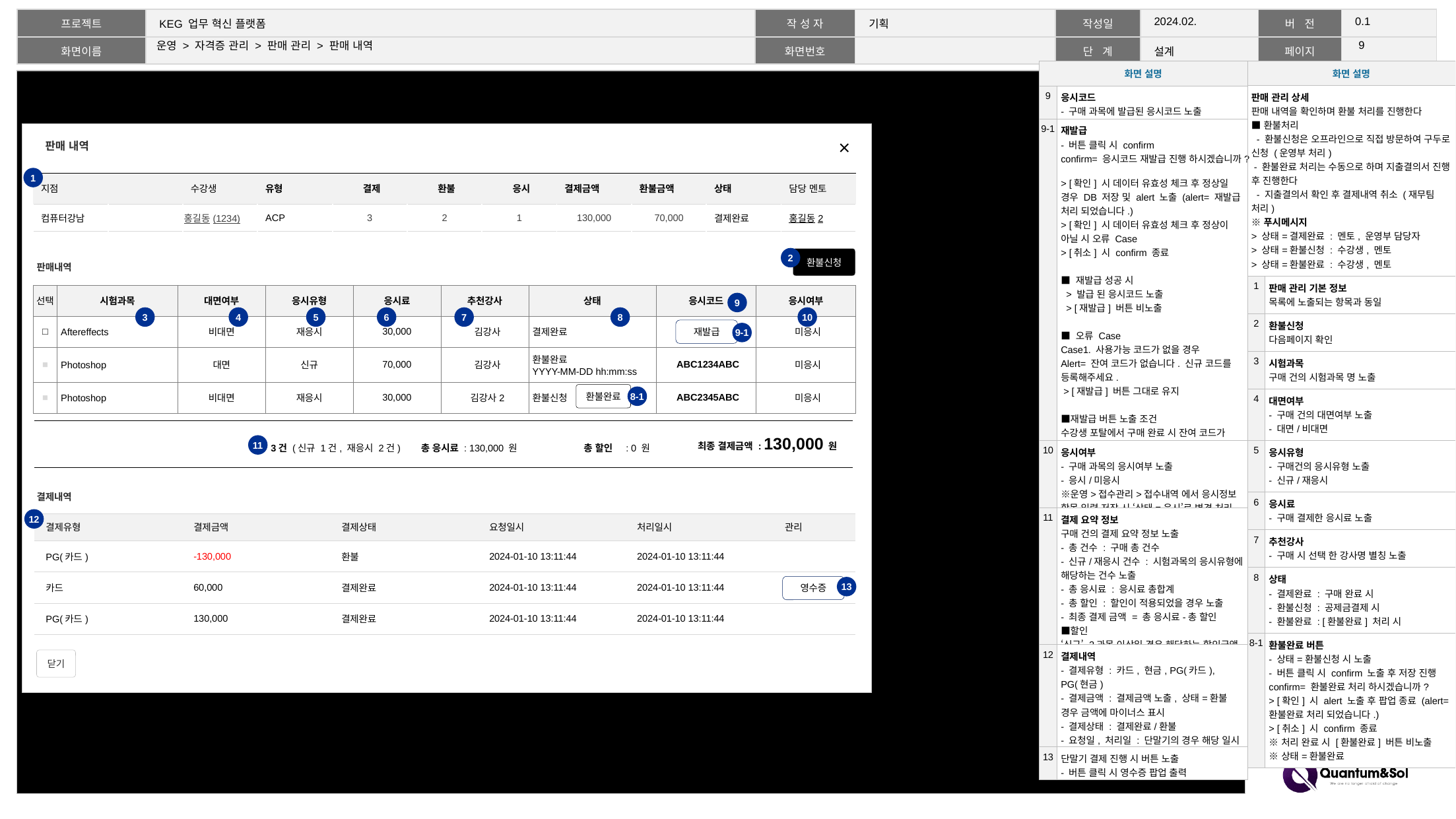

9

# 운영 > 자격증 관리 > 판매 관리 > 판매 내역
| 화면 설명 |  |
| --- | --- |
| 판매 관리 상세 판매 내역을 확인하며 환불 처리를 진행한다 ■환불처리 - 환불신청은 오프라인으로 직접 방문하여 구두로 신청 (운영부 처리) - 환불완료 처리는 수동으로 하며 지출결의서 진행 후 진행한다 - 지출결의서 확인 후 결제내역 취소 (재무팀 처리) ※푸시메시지 > 상태=결제완료 : 멘토, 운영부 담당자 > 상태=환불신청 : 수강생, 멘토 > 상태=환불완료 : 수강생, 멘토 |  |
| 1 | 판매 관리 기본 정보 목록에 노출되는 항목과 동일 |
| 2 | 환불신청 다음페이지 확인 |
| 3 | 시험과목 구매 건의 시험과목 명 노출 |
| 4 | 대면여부 - 구매 건의 대면여부 노출 - 대면/비대면 |
| 5 | 응시유형 - 구매건의 응시유형 노출 - 신규/재응시 |
| 6 | 응시료 - 구매 결제한 응시료 노출 |
| 7 | 추천강사 - 구매 시 선택 한 강사명 별칭 노출 |
| 8 | 상태 - 결제완료 : 구매 완료 시 - 환불신청 : 공제금결제 시 - 환불완료 : [환불완료] 처리 시 |
| 8-1 | 환불완료 버튼 - 상태=환불신청 시 노출 - 버튼 클릭 시 confirm 노출 후 저장 진행 confirm= 환불완료 처리 하시겠습니까? > [확인] 시 alert 노출 후 팝업 종료 (alert= 환불완료 처리 되었습니다.) > [취소] 시 confirm 종료 ※처리 완료 시 [환불완료] 버튼 비노출 ※상태=환불완료 |
| 화면 설명 |  |
| --- | --- |
| 9 | 응시코드 - 구매 과목에 발급된 응시코드 노출 |
| 9-1 | 재발급 - 버튼 클릭 시 confirm confirm= 응시코드 재발급 진행 하시겠습니까? > [확인] 시 데이터 유효성 체크 후 정상일 경우 DB 저장 및 alert 노출 (alert= 재발급 처리 되었습니다.) > [확인] 시 데이터 유효성 체크 후 정상이 아닐 시 오류 Case > [취소] 시 confirm 종료 ■ 재발급 성공 시 > 발급 된 응시코드 노출 > [재발급] 버튼 비노출 ■ 오류 Case Case1. 사용가능 코드가 없을 경우 Alert= 잔여 코드가 없습니다. 신규 코드를 등록해주세요. > [재발급] 버튼 그대로 유지 ■재발급 버튼 노출 조건 수강생 포탈에서 구매 완료 시 잔여 코드가 없을 경우 구매는 진행되며 판매 내역에 [재발급] 버튼 노출 > 상태=결제완료, 응시코드=미발급, 응시여부=미응시 |
| 10 | 응시여부 - 구매 과목의 응시여부 노출 - 응시/미응시 ※운영>접수관리>접수내역 에서 응시정보 항목 입력 저장 시 ‘상태=응시’로 변경 처리 |
| 11 | 결제 요약 정보 구매 건의 결제 요약 정보 노출 - 총 건수 : 구매 총 건수 - 신규/재응시 건수 : 시험과목의 응시유형에 해당하는 건수 노출 - 총 응시료 : 응시료 총합계 - 총 할인 : 할인이 적용되었을 경우 노출 - 최종 결제 금액 = 총 응시료-총 할인 ■할인 ‘신규’ 2과목 이상일 경우 해당하는 할인금액 적용 |
| 12 | 결제내역 - 결제유형 : 카드, 현금, PG(카드), PG(현금) - 결제금액 : 결제금액 노출, 상태=환불 경우 금액에 마이너스 표시 - 결제상태 : 결제완료/환불 - 요청일, 처리일 : 단말기의 경우 해당 일시 노출하며 PG 는 요청일 처리일 동일 |
| 13 | 단말기 결제 진행 시 버튼 노출 - 버튼 클릭 시 영수증 팝업 출력 |
판매 내역
1
| 지점 |  | 수강생 | 유형 | 결제 | 환불 | 응시 | 결제금액 | 환불금액 | 상태 | 담당 멘토 |
| --- | --- | --- | --- | --- | --- | --- | --- | --- | --- | --- |
| 컴퓨터강남 |  | 홍길동(1234) | ACP | 3 | 2 | 1 | 130,000 | 70,000 | 결제완료 | 홍길동2 |
2
환불신청
판매내역
| 선택 | 시험과목 | 대면여부 | 응시유형 | 응시료 | 추천강사 | 상태 | 응시코드 | 응시여부 |
| --- | --- | --- | --- | --- | --- | --- | --- | --- |
| □ | Aftereffects | 비대면 | 재응시 | 30,000 | 김강사 | 결제완료 |  | 미응시 |
| ■ | Photoshop | 대면 | 신규 | 70,000 | 김강사 | 환불완료 YYYY-MM-DD hh:mm:ss | ABC1234ABC | 미응시 |
| ■ | Photoshop | 비대면 | 재응시 | 30,000 | 김강사2 | 환불신청 | ABC2345ABC | 미응시 |
9
3
4
5
6
7
8
10
재발급
9-1
환불완료
8-1
| 총 3건 (신규 1건, 재응시 2건) | 총 응시료 : 130,000 원 | 총 할인 : 0 원 | 최종 결제금액 : 130,000 원 |
| --- | --- | --- | --- |
11
결제내역
12
| 결제유형 | 결제금액 | 결제상태 | 요청일시 | 처리일시 | 관리 |
| --- | --- | --- | --- | --- | --- |
| PG(카드) | -130,000 | 환불 | 2024-01-10 13:11:44 | 2024-01-10 13:11:44 |  |
| 카드 | 60,000 | 결제완료 | 2024-01-10 13:11:44 | 2024-01-10 13:11:44 |  |
| PG(카드) | 130,000 | 결제완료 | 2024-01-10 13:11:44 | 2024-01-10 13:11:44 |  |
영수증
13
닫기